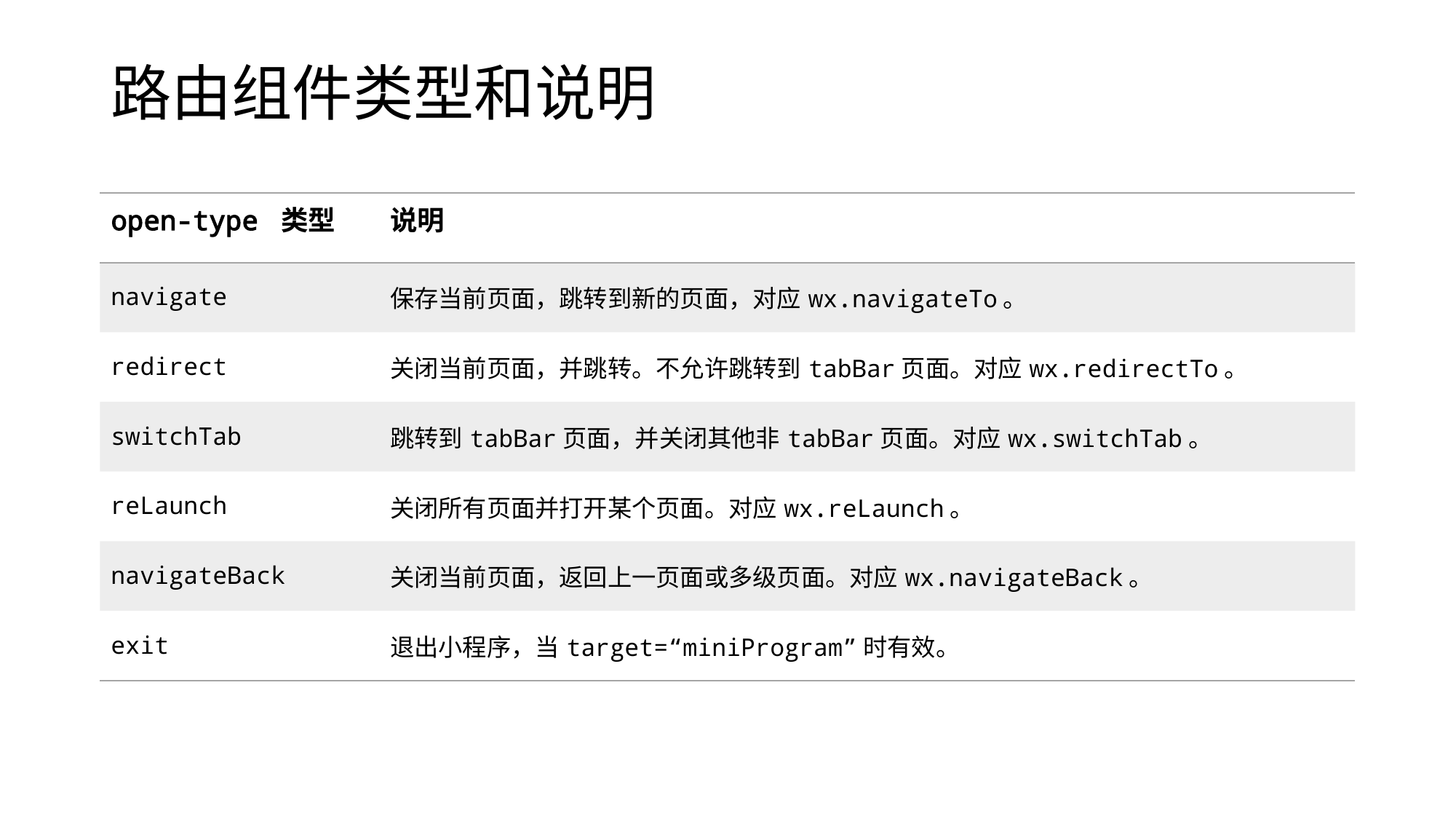

# 路由组件类型和说明
| open-type 类型 | 说明 |
| --- | --- |
| navigate | 保存当前页面，跳转到新的页面，对应wx.navigateTo。 |
| redirect | 关闭当前页面，并跳转。不允许跳转到tabBar页面。对应wx.redirectTo。 |
| switchTab | 跳转到tabBar页面，并关闭其他非tabBar页面。对应wx.switchTab。 |
| reLaunch | 关闭所有页面并打开某个页面。对应wx.reLaunch。 |
| navigateBack | 关闭当前页面，返回上一页面或多级页面。对应wx.navigateBack。 |
| exit | 退出小程序，当target=“miniProgram”时有效。 |